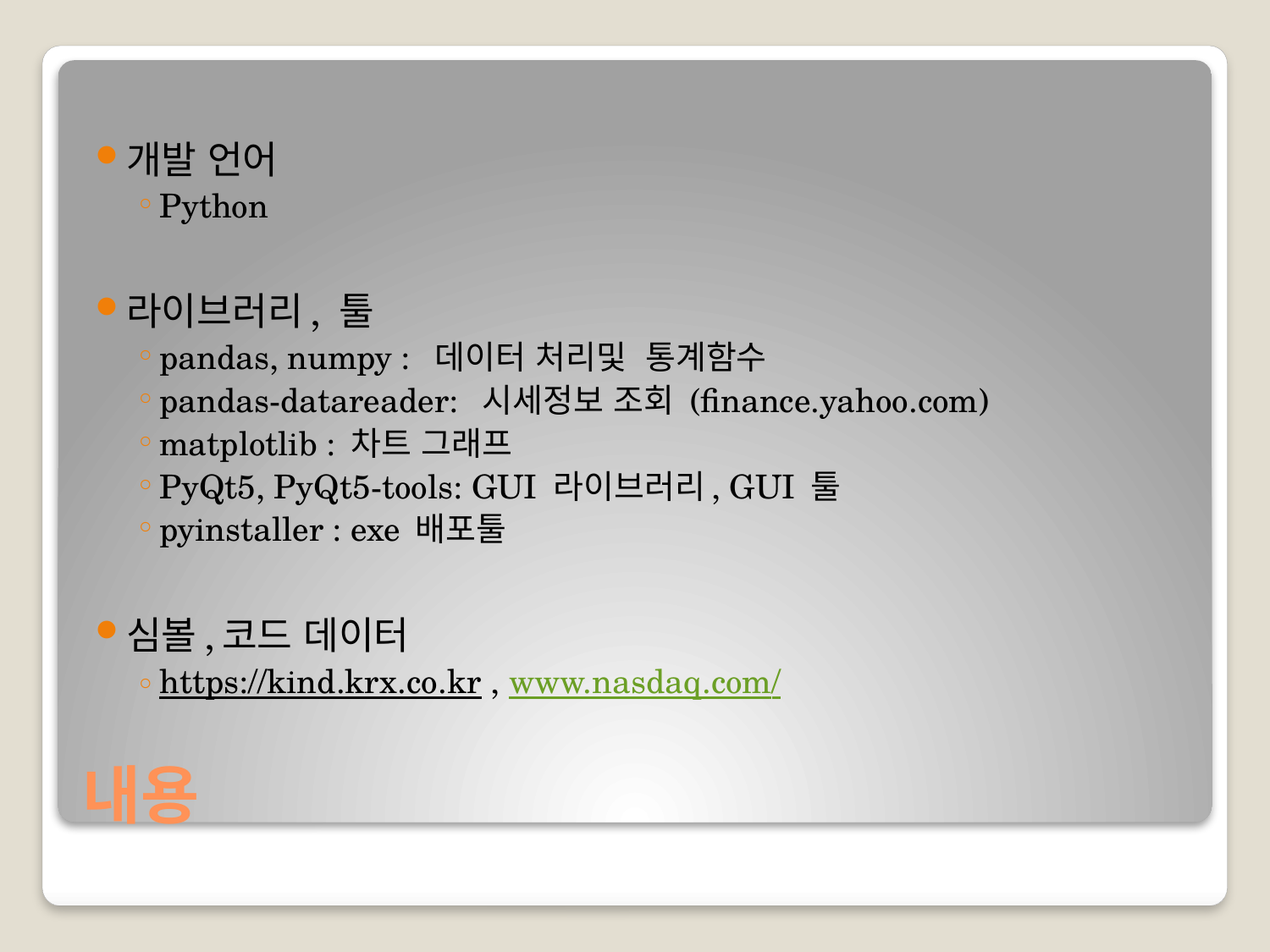

개발 언어
Python

라이브러리, 툴
pandas, numpy :  데이터 처리및  통계함수
pandas-datareader:  시세정보 조회 (finance.yahoo.com)
matplotlib : 차트 그래프
PyQt5, PyQt5-tools: GUI 라이브러리, GUI 툴
pyinstaller : exe 배포툴

심볼,코드 데이터
https://kind.krx.co.kr , www.nasdaq.com/

# 내용